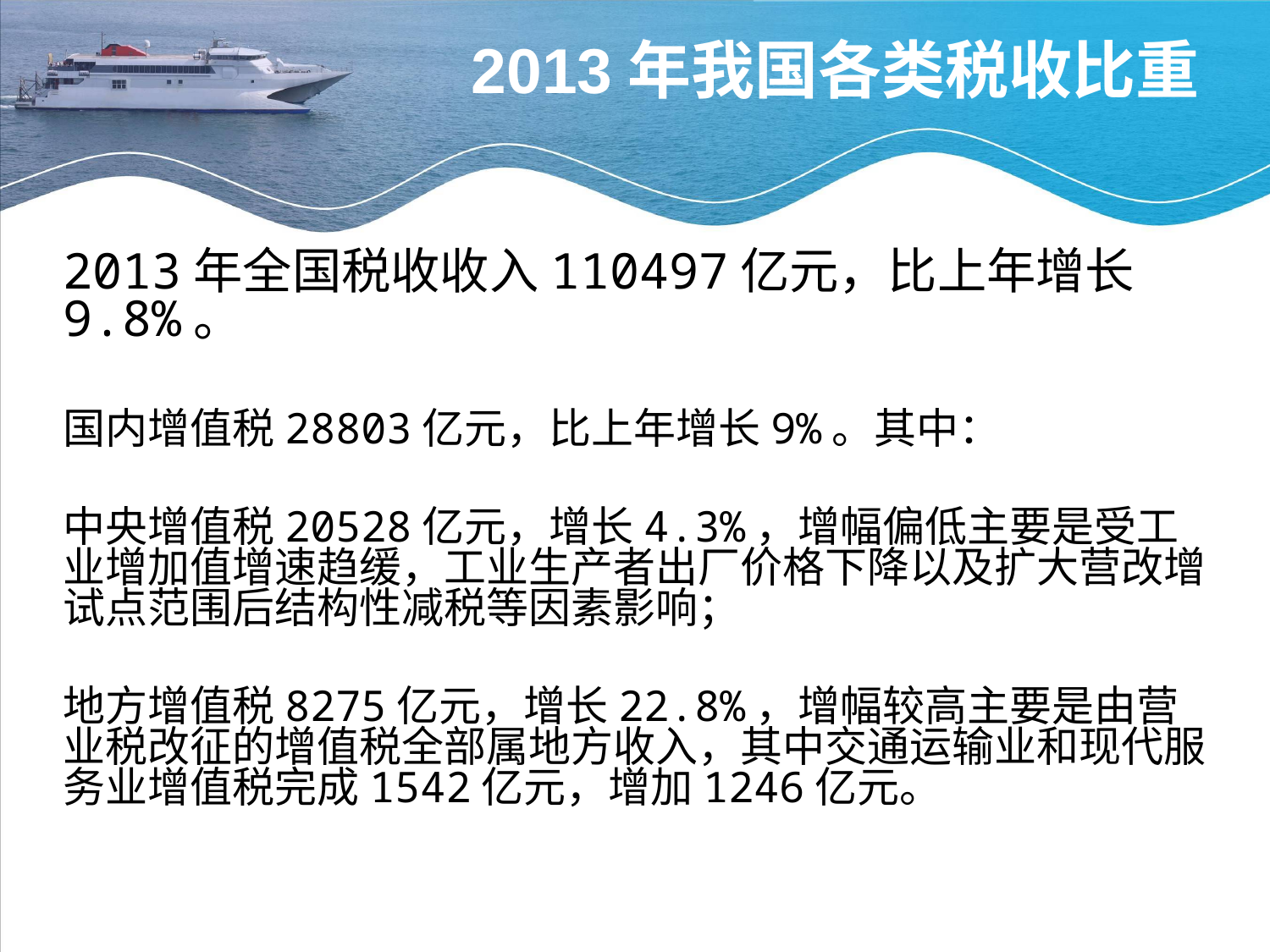

2013年我国各类税收比重
2013年全国税收收入110497亿元，比上年增长9.8%。

国内增值税28803亿元，比上年增长9%。其中：

中央增值税20528亿元，增长4.3%，增幅偏低主要是受工业增加值增速趋缓，工业生产者出厂价格下降以及扩大营改增试点范围后结构性减税等因素影响；

地方增值税8275亿元，增长22.8%，增幅较高主要是由营业税改征的增值税全部属地方收入，其中交通运输业和现代服务业增值税完成1542亿元，增加1246亿元。